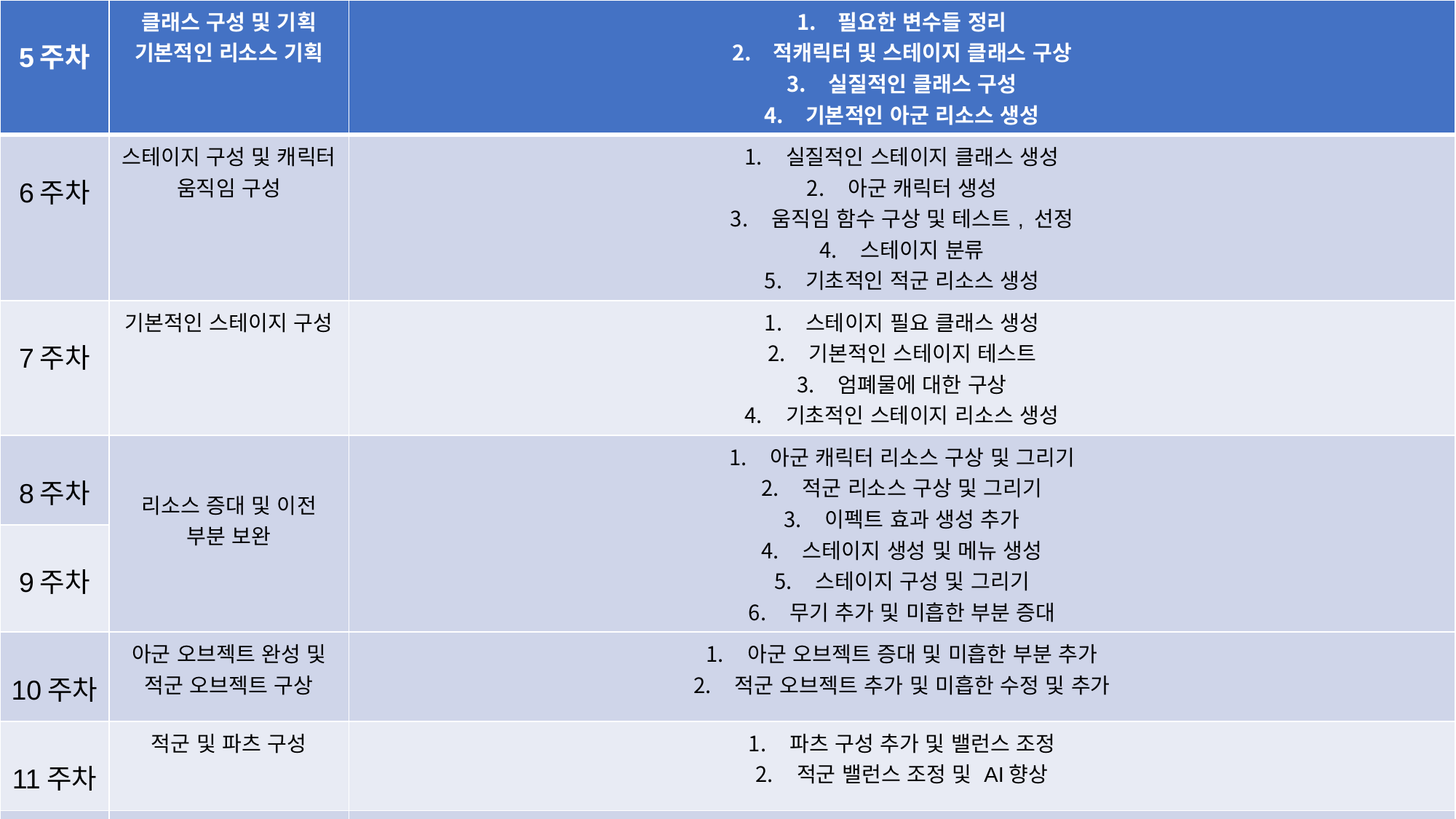

| 5주차 | 클래스 구성 및 기획 기본적인 리소스 기획 | 필요한 변수들 정리 적캐릭터 및 스테이지 클래스 구상 실질적인 클래스 구성 기본적인 아군 리소스 생성 |
| --- | --- | --- |
| 6주차 | 스테이지 구성 및 캐릭터 움직임 구성 | 실질적인 스테이지 클래스 생성 아군 캐릭터 생성 움직임 함수 구상 및 테스트, 선정 스테이지 분류 기초적인 적군 리소스 생성 |
| 7주차 | 기본적인 스테이지 구성 | 스테이지 필요 클래스 생성 기본적인 스테이지 테스트 엄폐물에 대한 구상 기초적인 스테이지 리소스 생성 |
| 8주차 | 리소스 증대 및 이전 부분 보완 | 아군 캐릭터 리소스 구상 및 그리기 적군 리소스 구상 및 그리기 이펙트 효과 생성 추가 스테이지 생성 및 메뉴 생성 스테이지 구성 및 그리기 무기 추가 및 미흡한 부분 증대 |
| 9주차 |  |  |
| 10주차 | 아군 오브젝트 완성 및 적군 오브젝트 구상 | 아군 오브젝트 증대 및 미흡한 부분 추가 적군 오브젝트 추가 및 미흡한 수정 및 추가 |
| 11주차 | 적군 및 파츠 구성 | 파츠 구성 추가 및 밸런스 조정 적군 밸런스 조정 및 AI향상 |
| 12주차 | 사운드 추가 및 리소스 추가 | 사운드 추가 및 미흡한 점 수정 리소스 수정 및 보완 전체적인 완성도 올리기 |